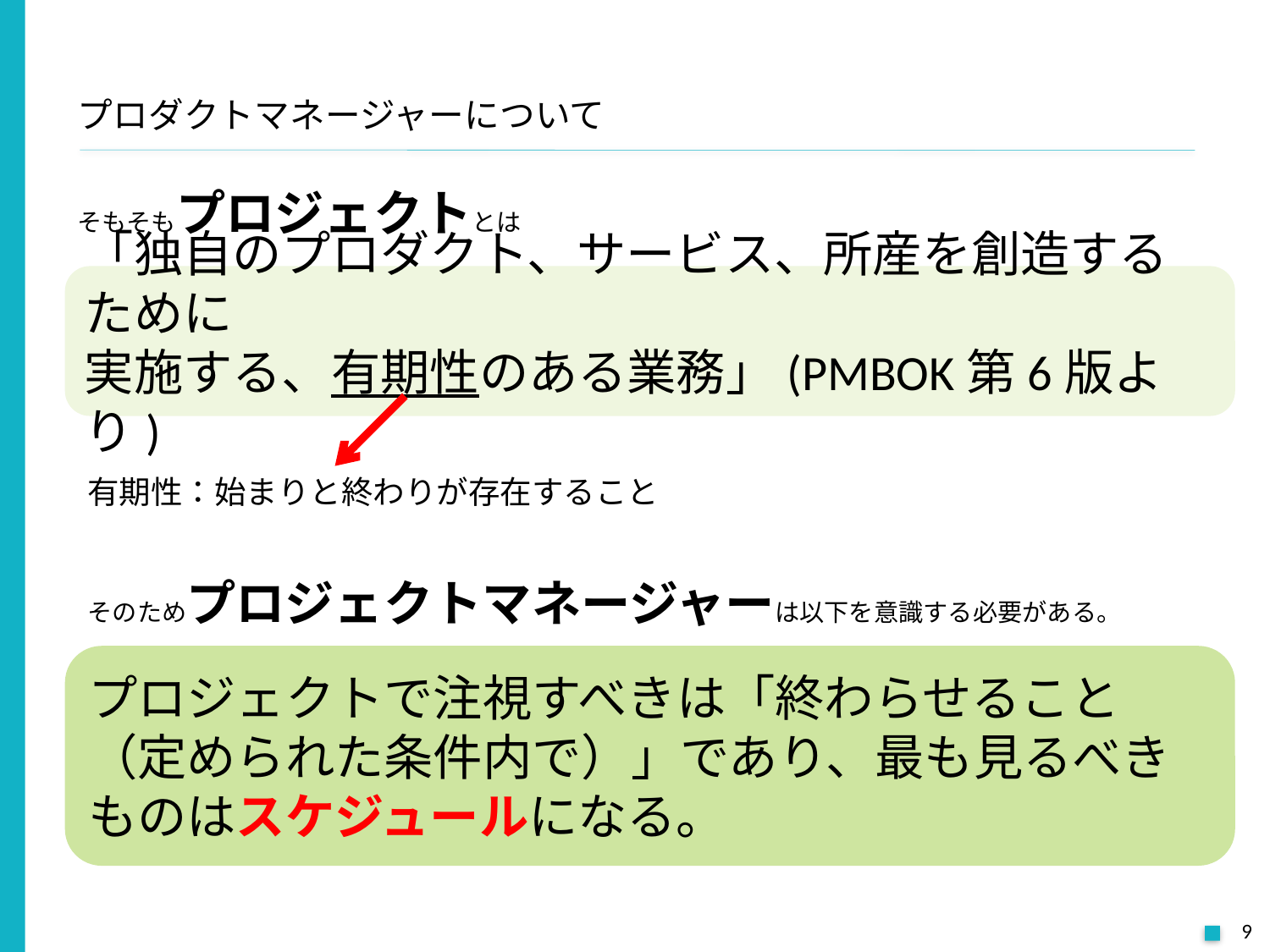

# プロダクトマネージャーについて
そもそもプロジェクトとは
「独自のプロダクト、サービス、所産を創造するために
実施する、有期性のある業務」(PMBOK第6版より)
有期性：始まりと終わりが存在すること
そのためプロジェクトマネージャーは以下を意識する必要がある。
プロジェクトで注視すべきは「終わらせること（定められた条件内で）」であり、最も見るべきものはスケジュールになる。
9